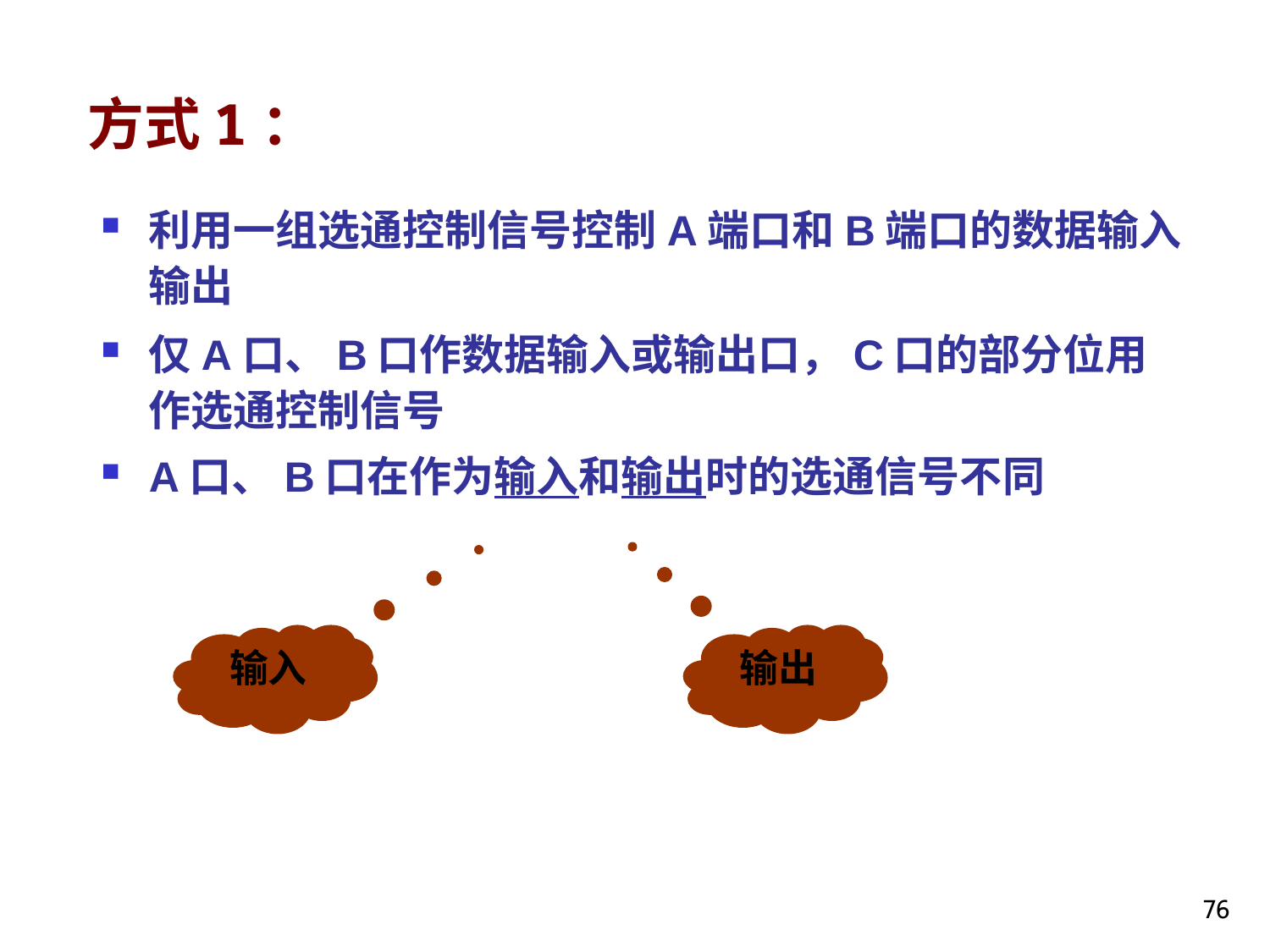

# 方式1：
利用一组选通控制信号控制A端口和B端口的数据输入输出
仅A口、B口作数据输入或输出口，C口的部分位用作选通控制信号
A口、B口在作为输入和输出时的选通信号不同
输入
输出
76